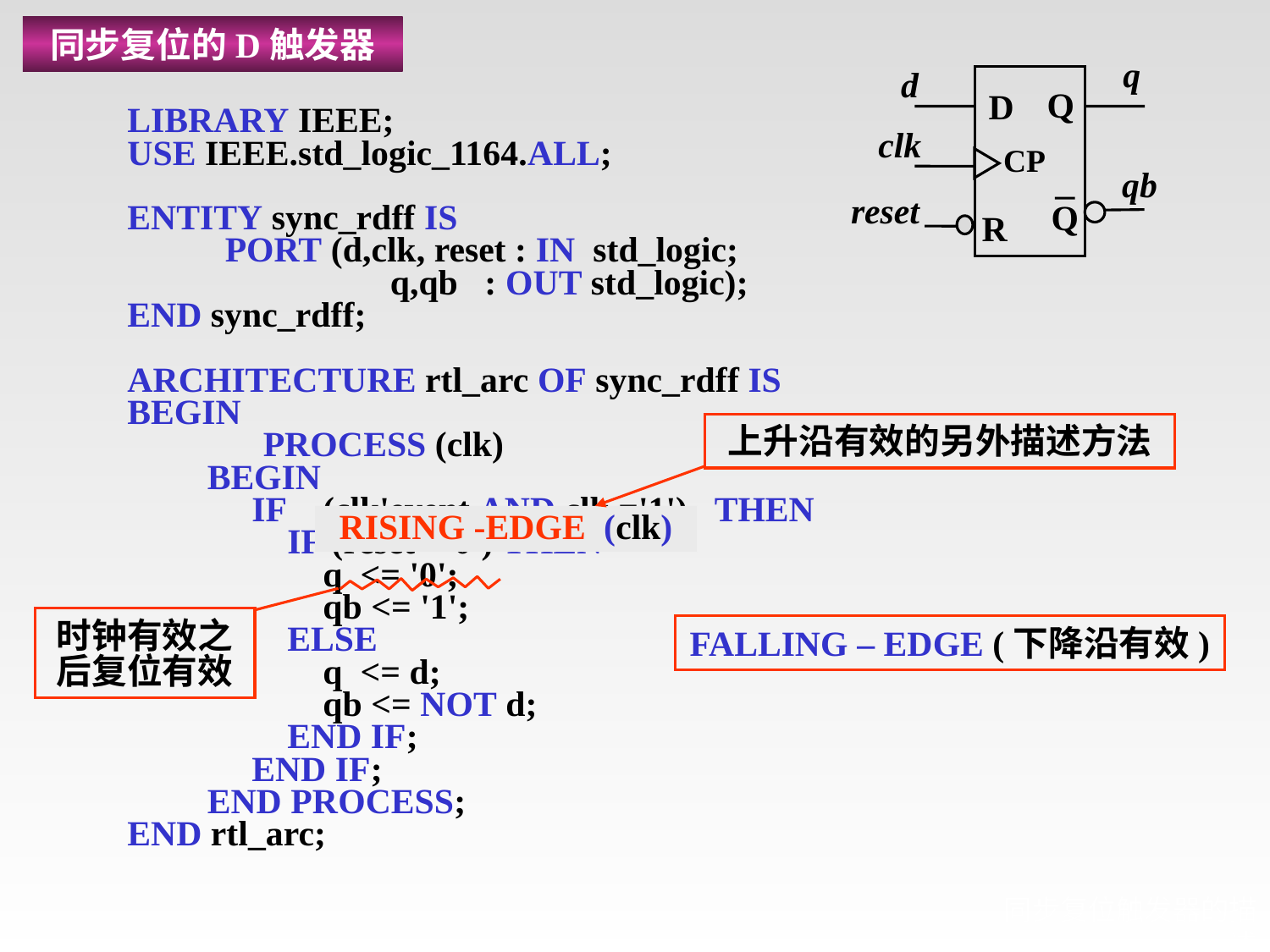

同步复位的D触发器

LIBRARY IEEE;
USE IEEE.std_logic_1164.ALL;

ENTITY sync_rdff IS
           PORT (d,clk, reset : IN  std_logic;
		 q,qb   : OUT std_logic);
END sync_rdff;

ARCHITECTURE rtl_arc OF sync_rdff IS
BEGIN
	 PROCESS (clk)
         BEGIN
              IF    (clk'event AND clk ='1')   THEN
                  IF (reset ='0') THEN
                      q  <= '0';
                      qb <= '1';
                  ELSE
                      q  <= d;
                      qb <= NOT d;
                  END IF;
              END IF;
         END PROCESS;
END rtl_arc;
q
d

Q
D

clk
CP

qb

Q

reset
R

上升沿有效的另外描述方法

RISING -EDGE  (clk)

时钟有效之后复位有效
FALLING – EDGE (下降沿有效)
# 同步复位触发器的描述